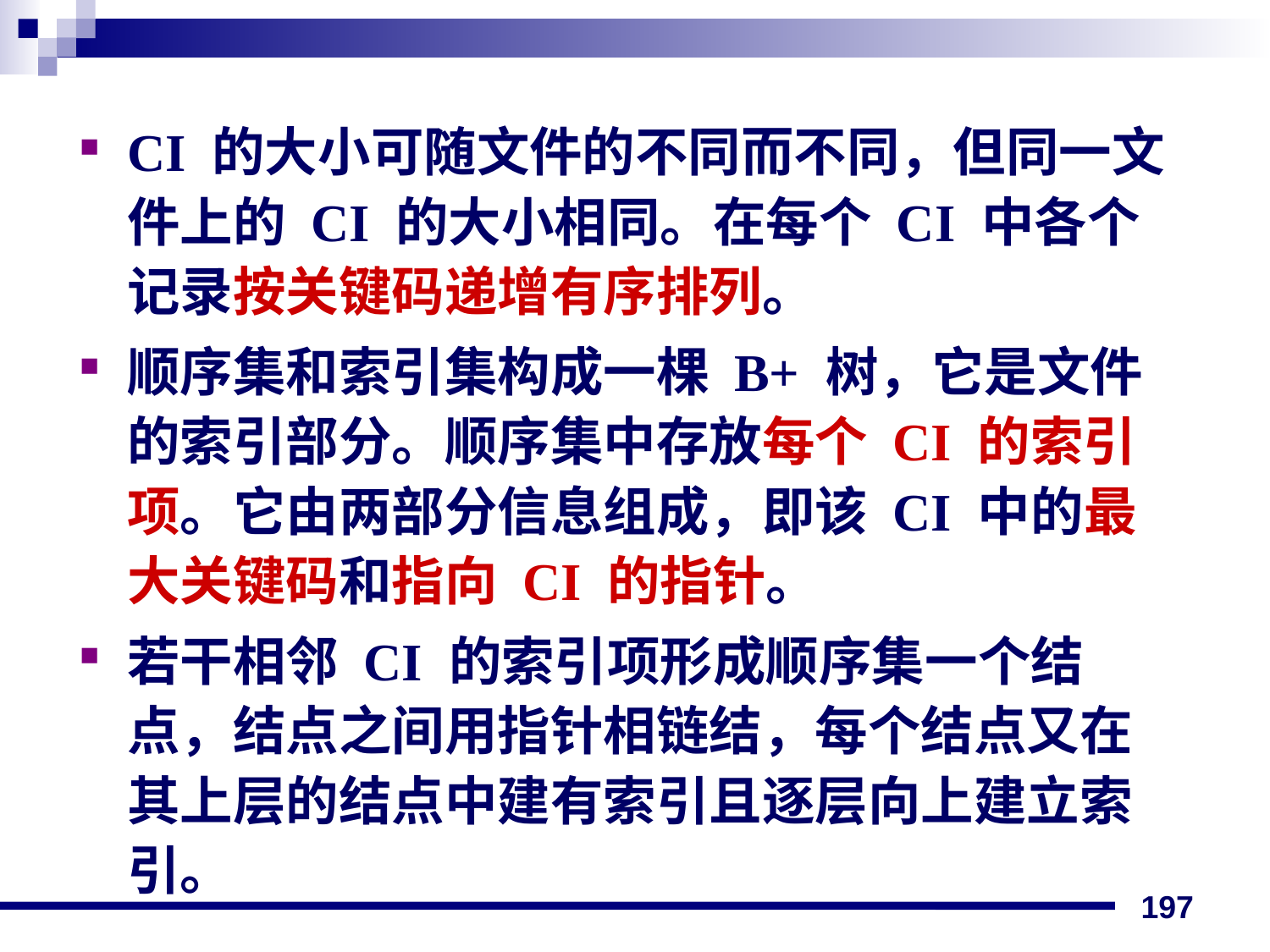

CI 的大小可随文件的不同而不同，但同一文件上的 CI 的大小相同。在每个 CI 中各个记录按关键码递增有序排列。
顺序集和索引集构成一棵 B+ 树，它是文件的索引部分。顺序集中存放每个 CI 的索引项。它由两部分信息组成，即该 CI 中的最大关键码和指向 CI 的指针。
若干相邻 CI 的索引项形成顺序集一个结点，结点之间用指针相链结，每个结点又在其上层的结点中建有索引且逐层向上建立索引。
197